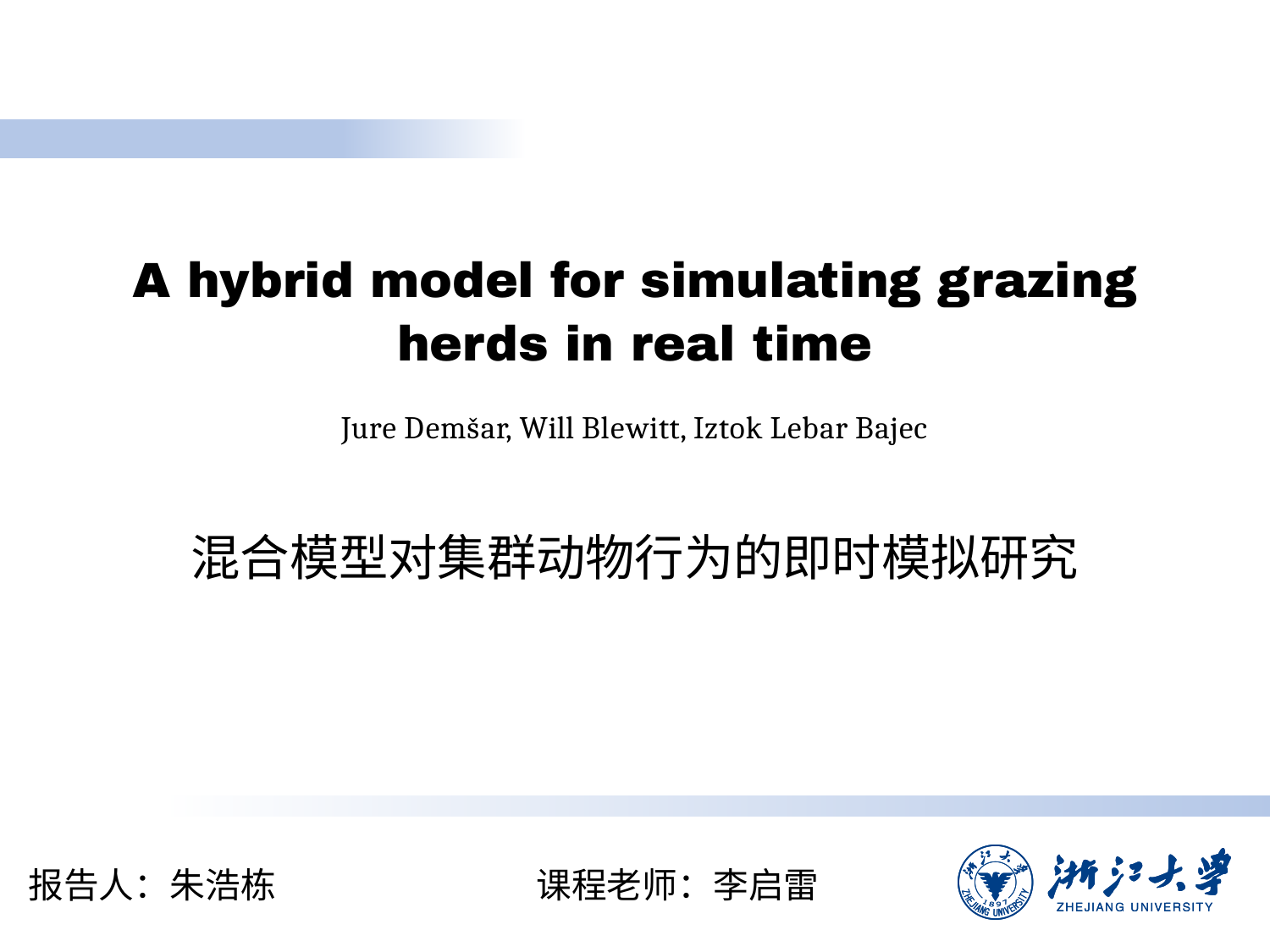

A hybrid model for simulating grazing herds in real time
Jure Demšar, Will Blewitt, Iztok Lebar Bajec
混合模型对集群动物行为的即时模拟研究

报告人：朱浩栋			课程老师：李启雷